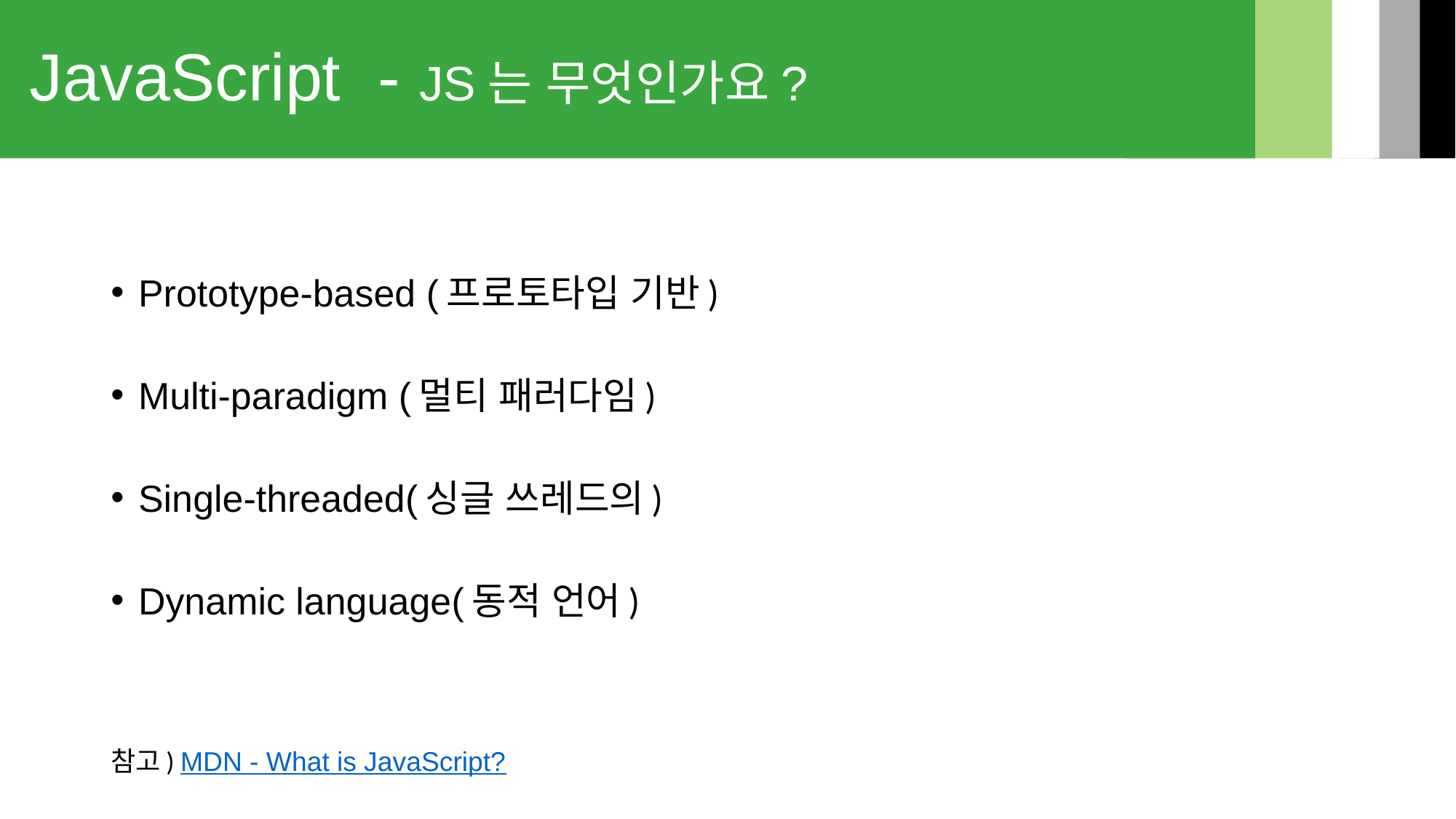

# JavaScript  - JS는 무엇인가요?
Prototype-based (프로토타입 기반)
Multi-paradigm (멀티 패러다임)
Single-threaded(싱글 쓰레드의)
Dynamic language(동적 언어)

참고) MDN - What is JavaScript?